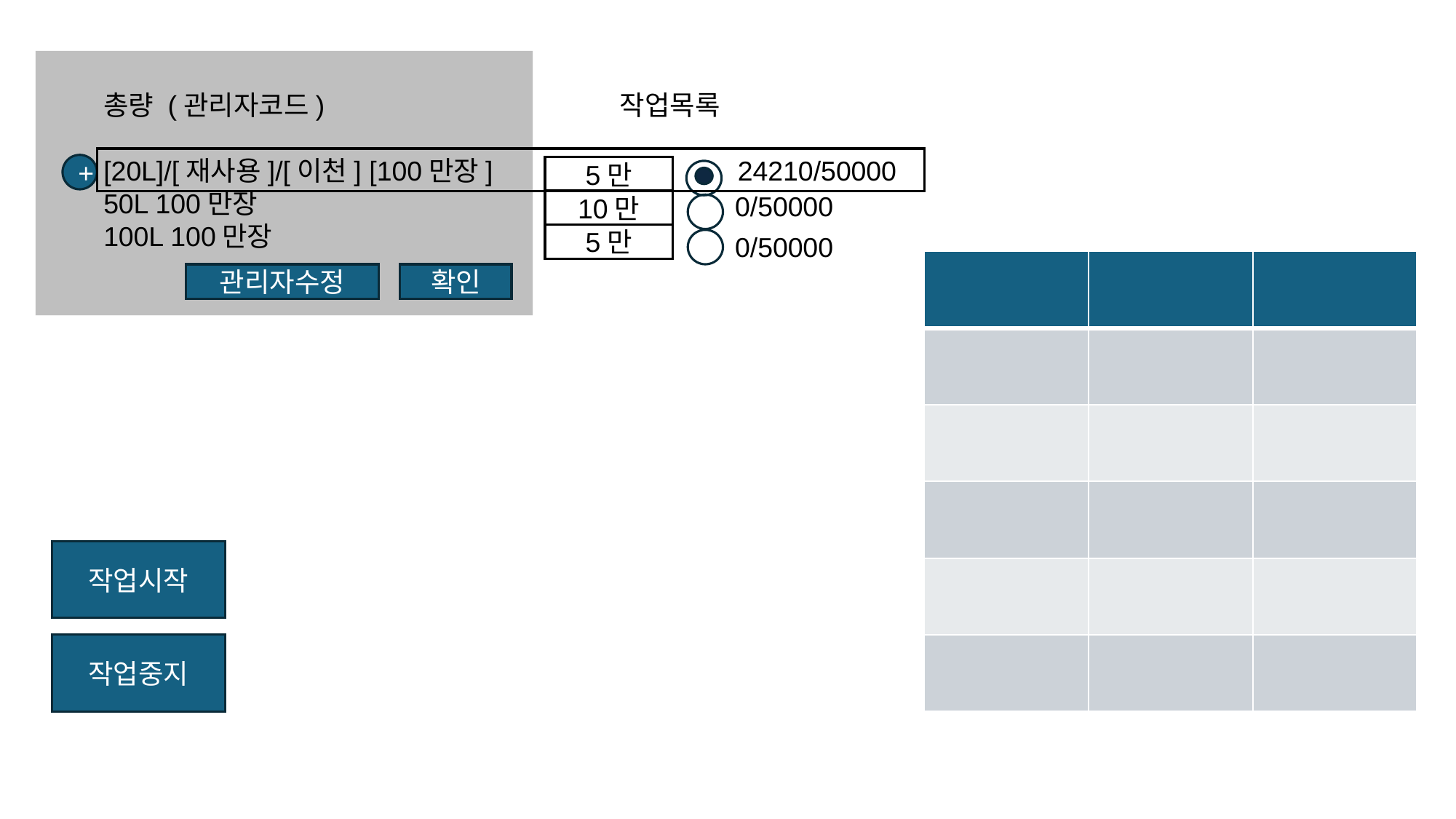

총량 (관리자코드)

[20L]/[재사용]/[이천] [100만장]
50L 100만장
100L 100만장
작업목록

24210/50000
+
5만

0/50000
10만

5만
0/50000

|  |  |  |
| --- | --- | --- |
|  |  |  |
|  |  |  |
|  |  |  |
|  |  |  |
|  |  |  |
관리자수정
확인
작업시작
작업중지